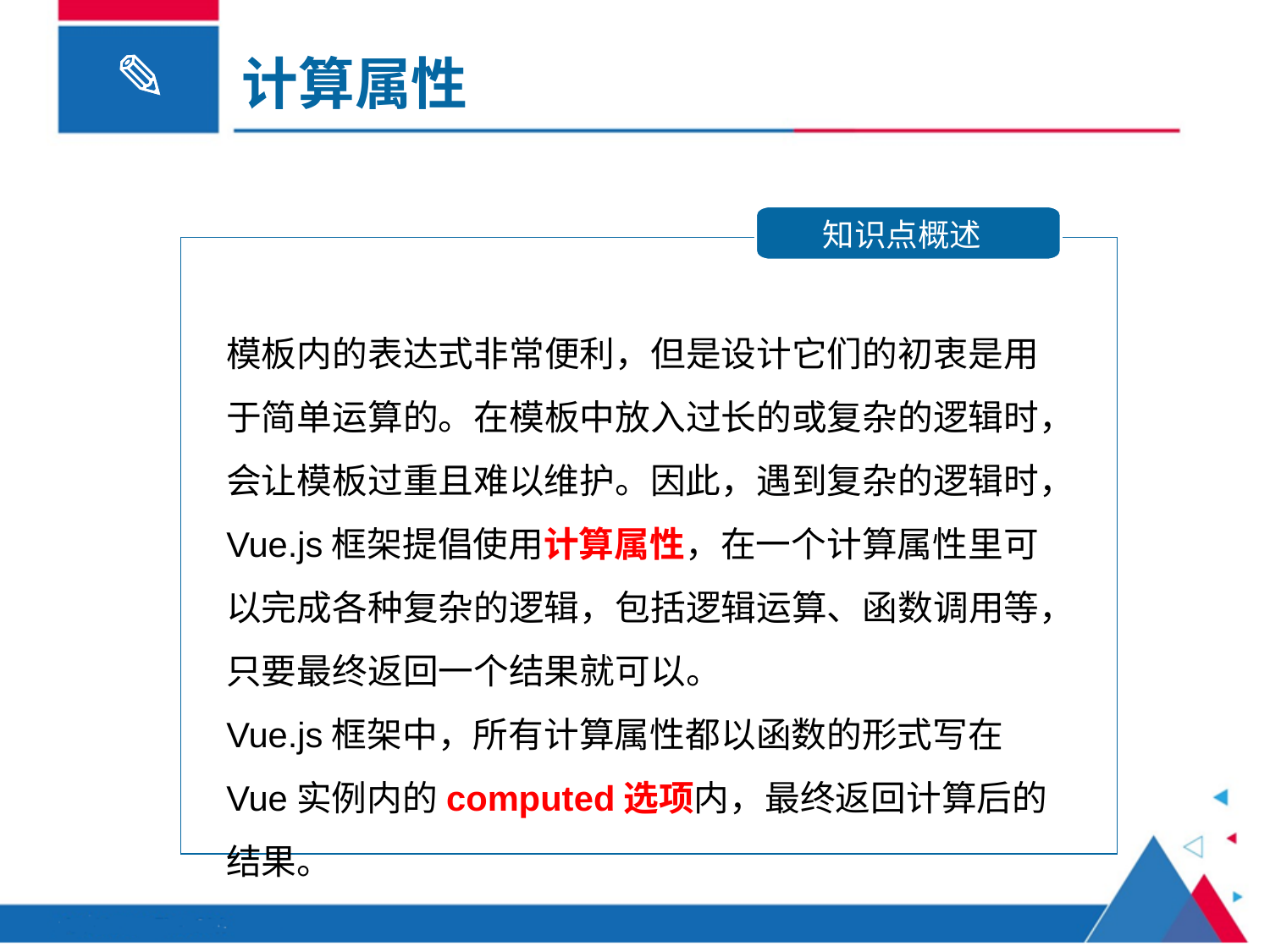

计算属性

知识点概述

模板内的表达式非常便利，但是设计它们的初衷是用于简单运算的。在模板中放入过长的或复杂的逻辑时，会让模板过重且难以维护。因此，遇到复杂的逻辑时，Vue.js框架提倡使用计算属性，在一个计算属性里可以完成各种复杂的逻辑，包括逻辑运算、函数调用等，只要最终返回一个结果就可以。
Vue.js框架中，所有计算属性都以函数的形式写在Vue实例内的computed选项内，最终返回计算后的结果。